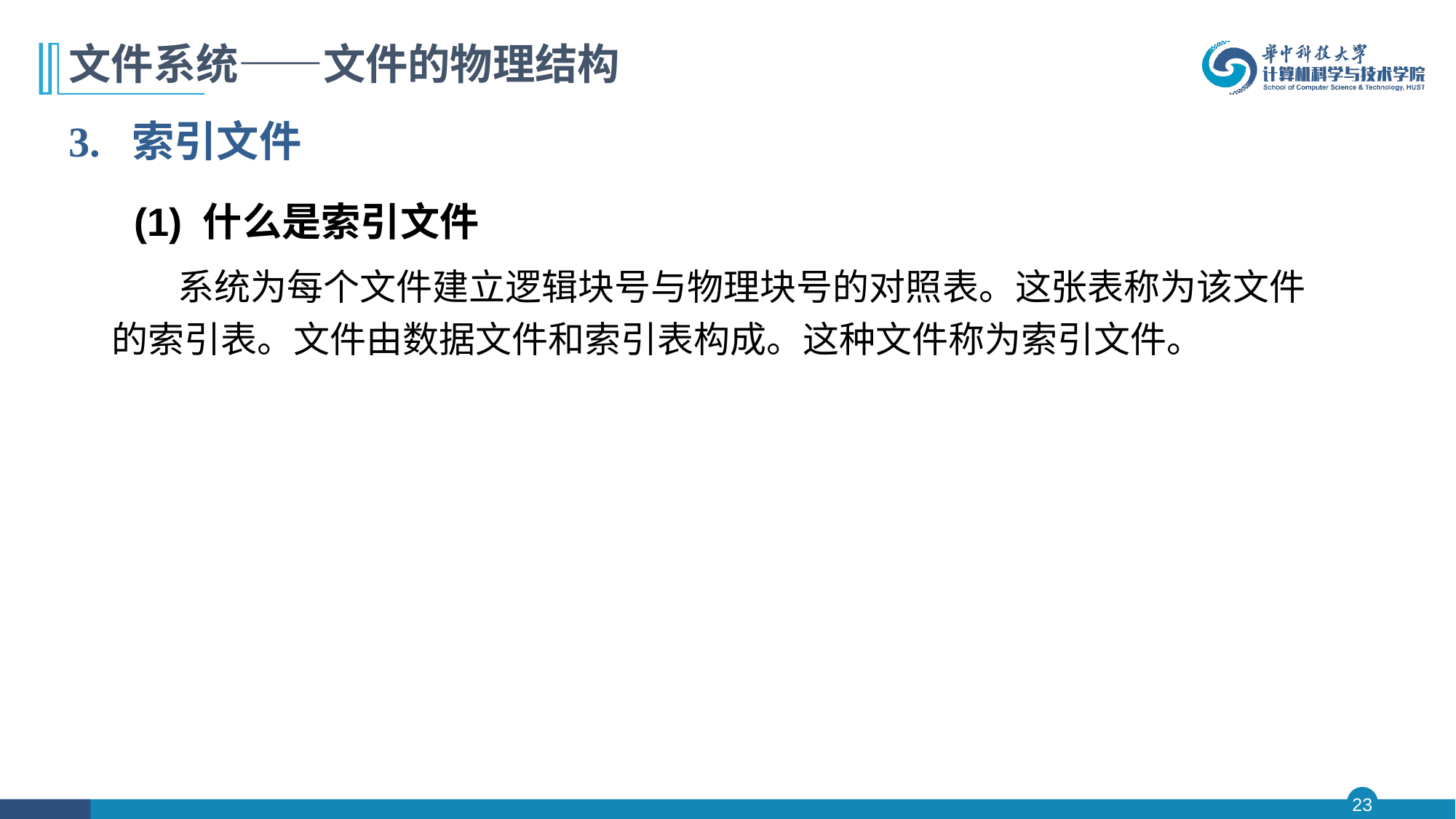

# 文件系统——文件的物理结构
3.  索引文件
      (1) 什么是索引文件
            系统为每个文件建立逻辑块号与物理块号的对照表。这张表称为该文件的索引表。文件由数据文件和索引表构成。这种文件称为索引文件。